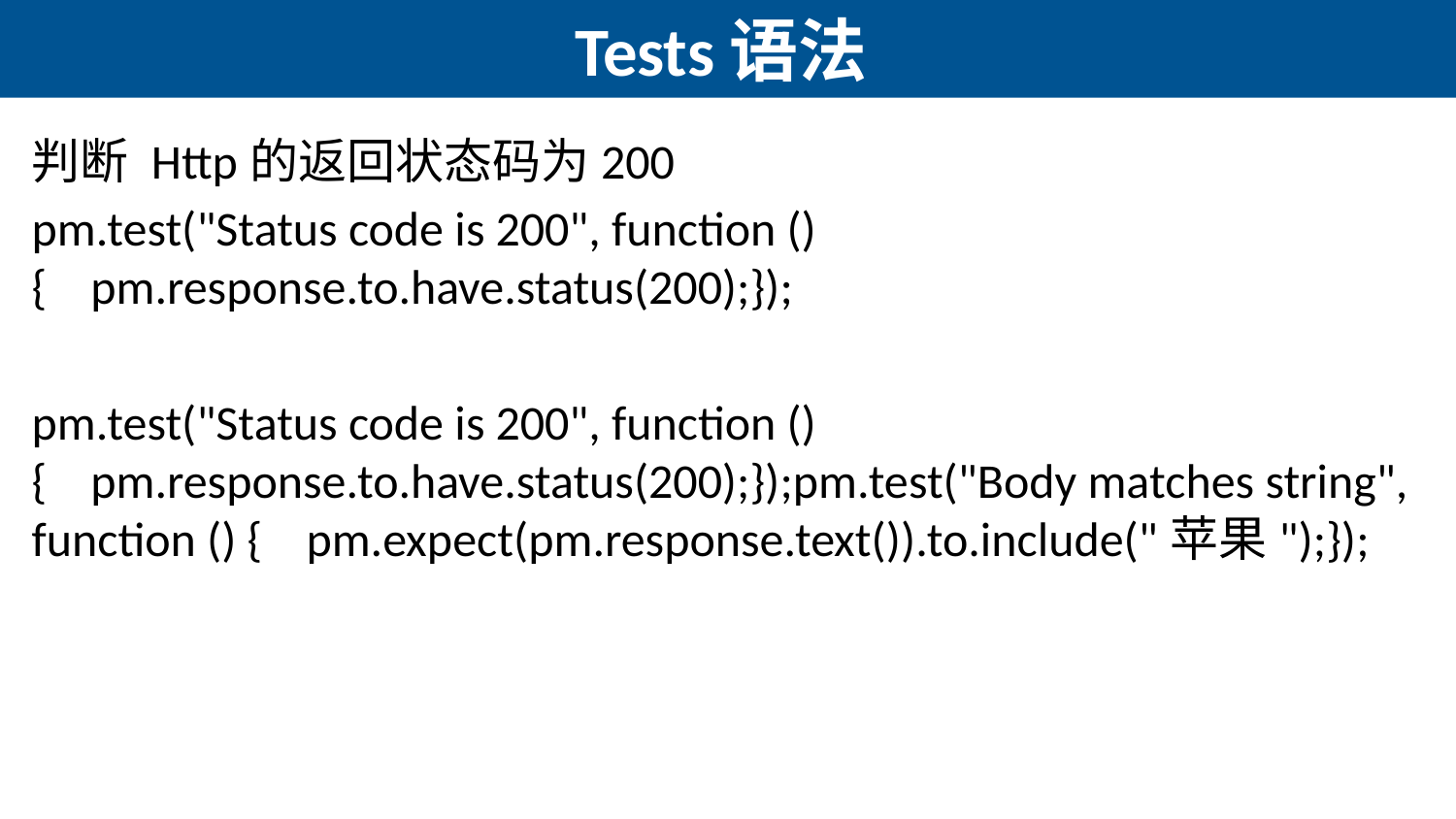

# Tests语法
判断 Http的返回状态码为200
pm.test("Status code is 200", function () {    pm.response.to.have.status(200);});

pm.test("Status code is 200", function () {    pm.response.to.have.status(200);});pm.test("Body matches string", function () {    pm.expect(pm.response.text()).to.include("苹果");});